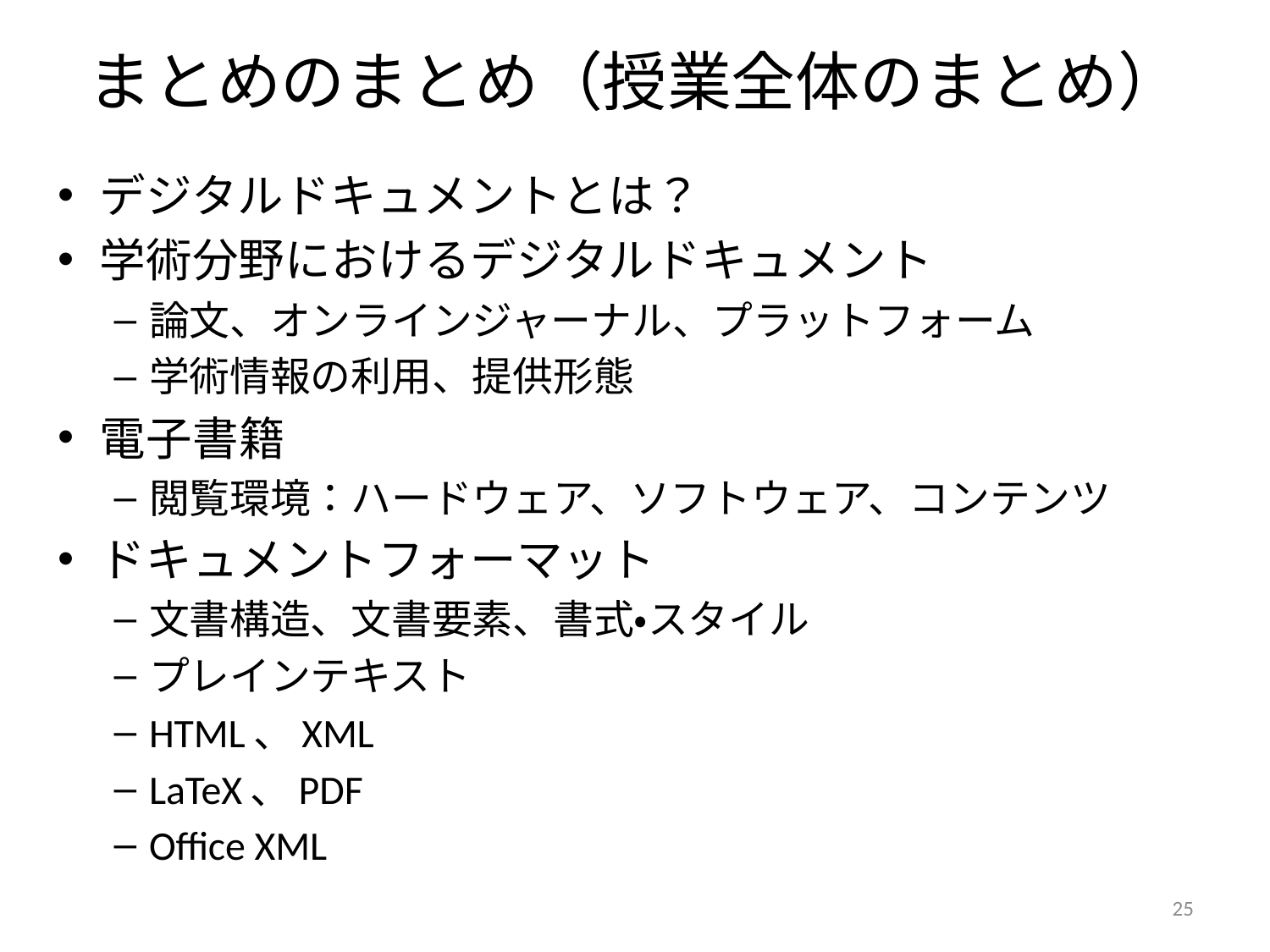

# まとめのまとめ（授業全体のまとめ）
デジタルドキュメントとは？
学術分野におけるデジタルドキュメント
論文、オンラインジャーナル、プラットフォーム
学術情報の利用、提供形態
電子書籍
閲覧環境：ハードウェア、ソフトウェア、コンテンツ
ドキュメントフォーマット
文書構造、文書要素、書式・スタイル
プレインテキスト
HTML、XML
LaTeX、PDF
Office XML

25